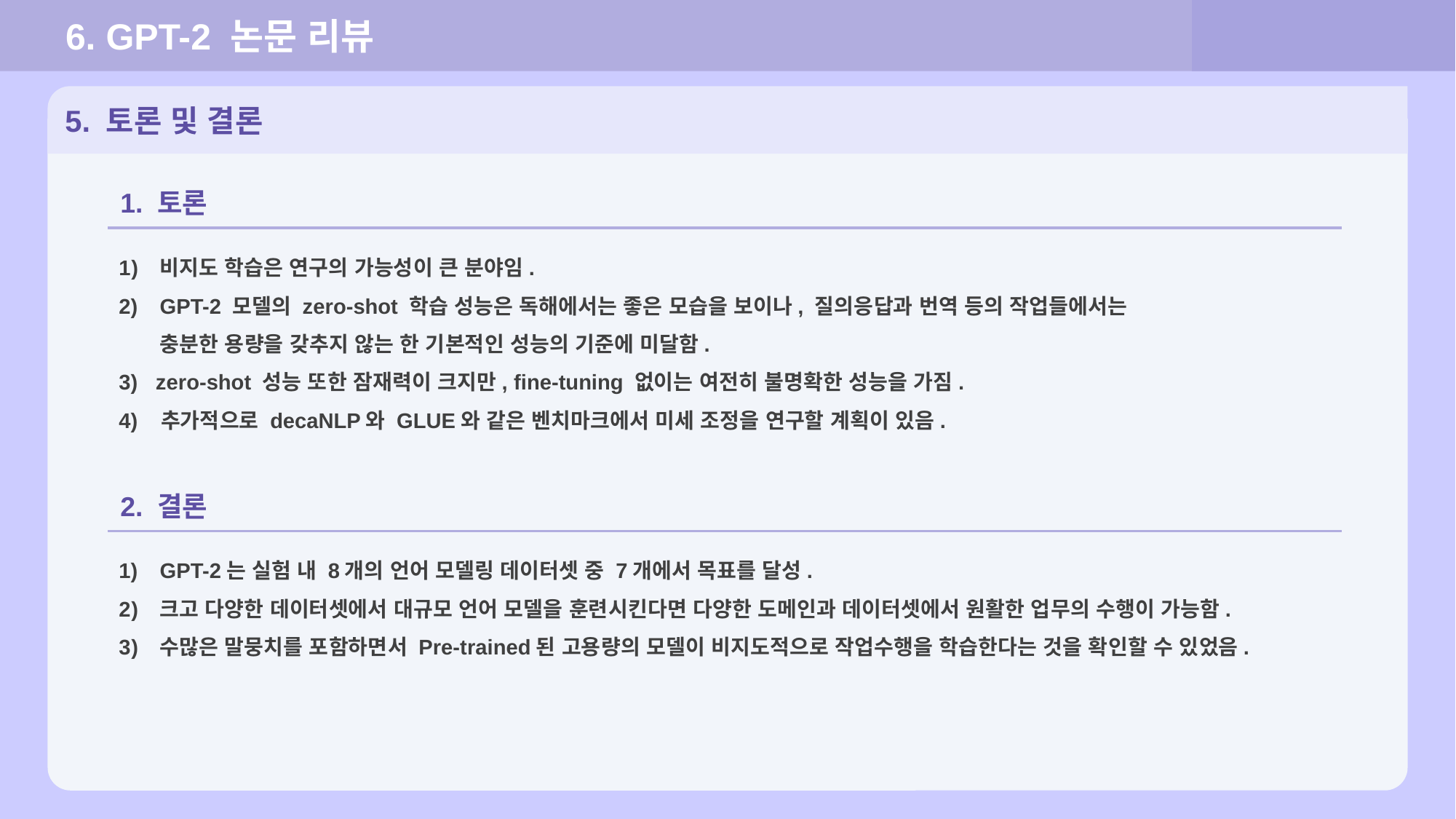

6. GPT-2 논문 리뷰

5. 토론 및 결론

1. 토론
비지도 학습은 연구의 가능성이 큰 분야임.
GPT-2 모델의 zero-shot 학습 성능은 독해에서는 좋은 모습을 보이나, 질의응답과 번역 등의 작업들에서는
      충분한 용량을 갖추지 않는 한 기본적인 성능의 기준에 미달함.
3)   zero-shot 성능 또한 잠재력이 크지만, fine-tuning 없이는 여전히 불명확한 성능을 가짐.
4)   추가적으로 decaNLP와 GLUE와 같은 벤치마크에서 미세 조정을 연구할 계획이 있음.

2. 결론

GPT-2는 실험 내 8개의 언어 모델링 데이터셋 중 7개에서 목표를 달성.
크고 다양한 데이터셋에서 대규모 언어 모델을 훈련시킨다면 다양한 도메인과 데이터셋에서 원활한 업무의 수행이 가능함.
수많은 말뭉치를 포함하면서 Pre-trained된 고용량의 모델이 비지도적으로 작업수행을 학습한다는 것을 확인할 수 있었음.